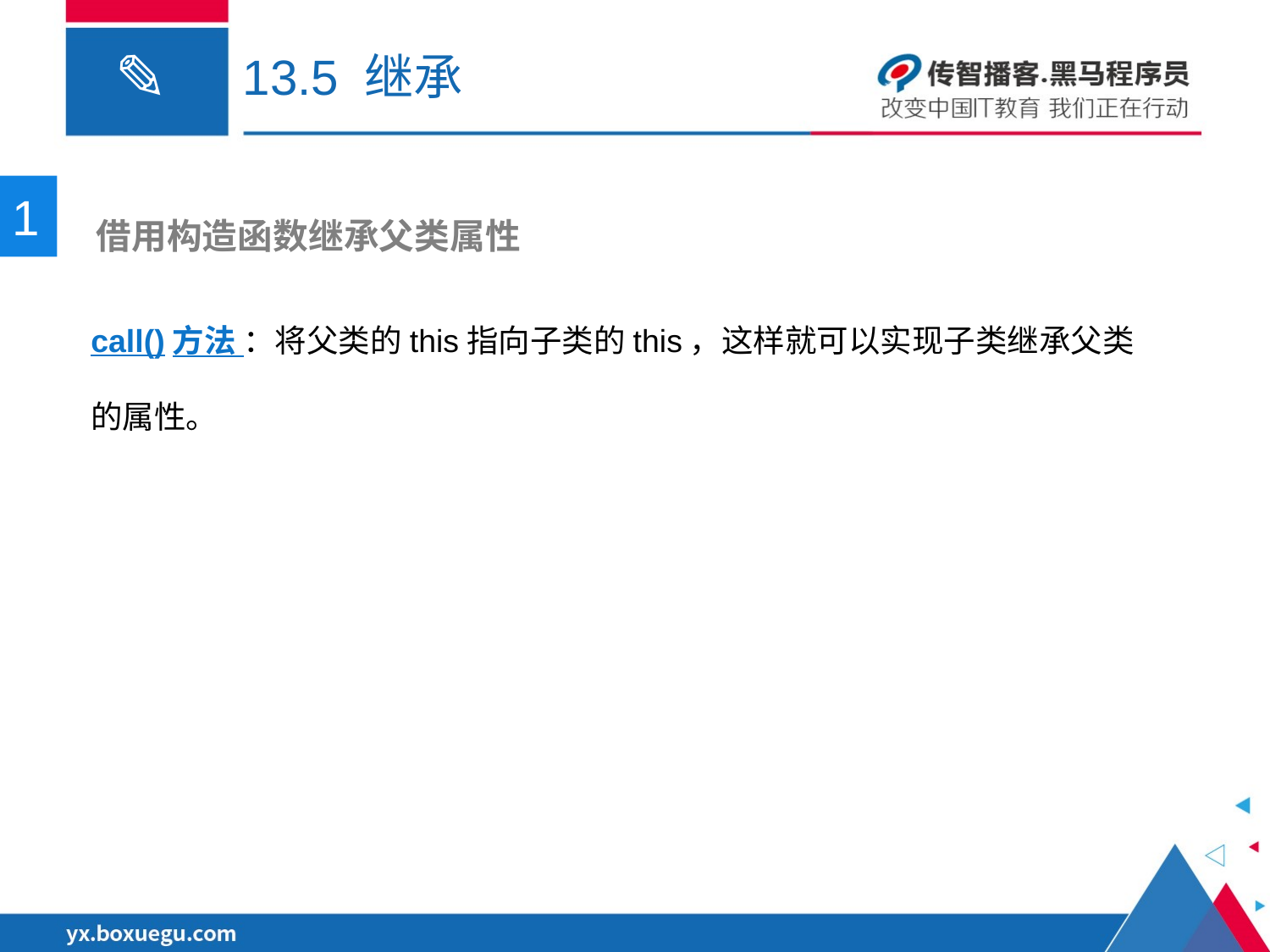

# 13.5 继承

1
  借用构造函数继承父类属性
call()方法 ：将父类的this指向子类的this，这样就可以实现子类继承父类的属性。